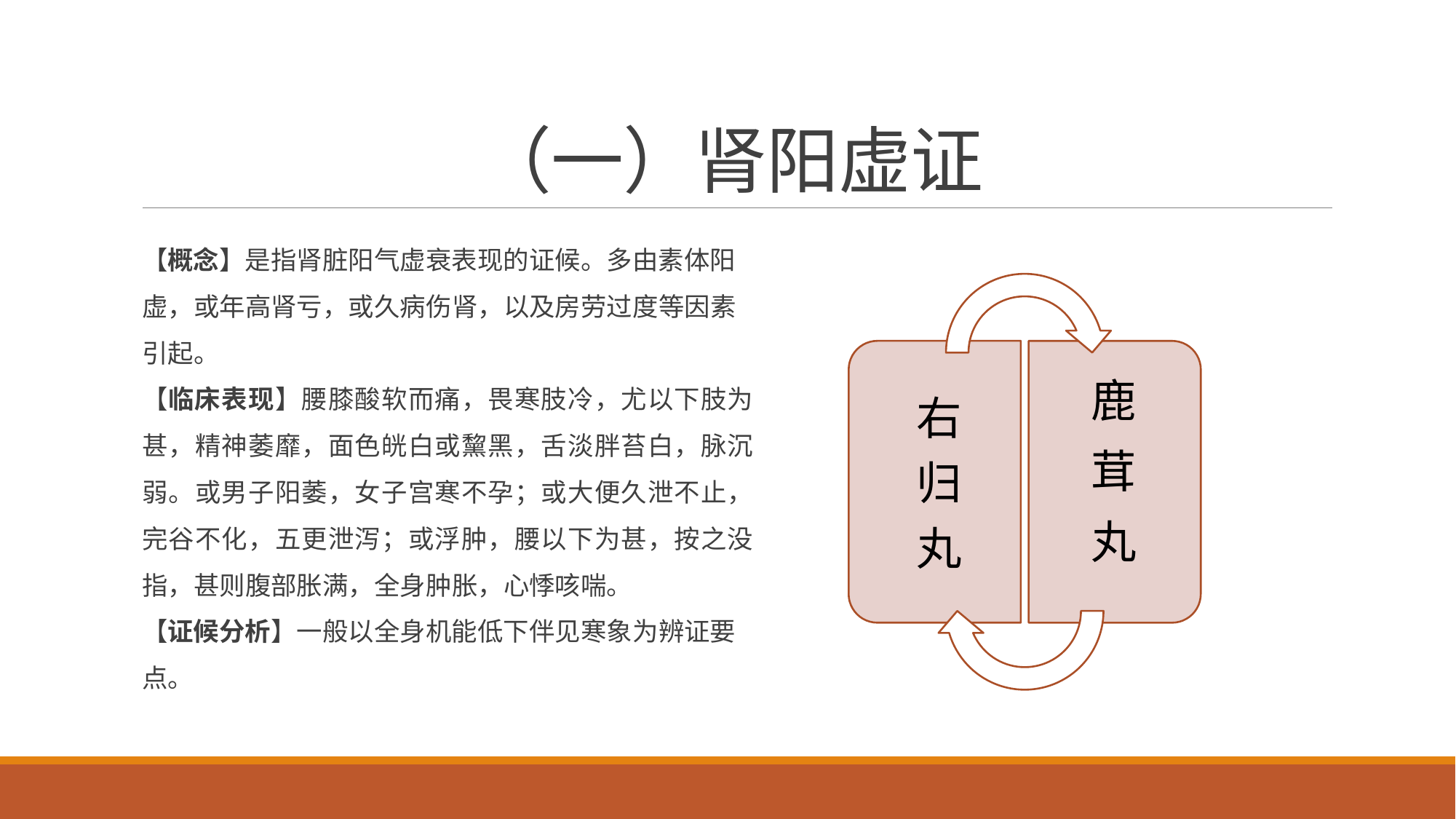

# （一）肾阳虚证
【概念】是指肾脏阳气虚衰表现的证候。多由素体阳虚，或年高肾亏，或久病伤肾，以及房劳过度等因素引起。
【临床表现】腰膝酸软而痛，畏寒肢冷，尤以下肢为甚，精神萎靡，面色㿠白或黧黑，舌淡胖苔白，脉沉弱。或男子阳萎，女子宫寒不孕；或大便久泄不止，完谷不化，五更泄泻；或浮肿，腰以下为甚，按之没指，甚则腹部胀满，全身肿胀，心悸咳喘。
【证候分析】一般以全身机能低下伴见寒象为辨证要点。
右
归
丸
鹿
茸
丸